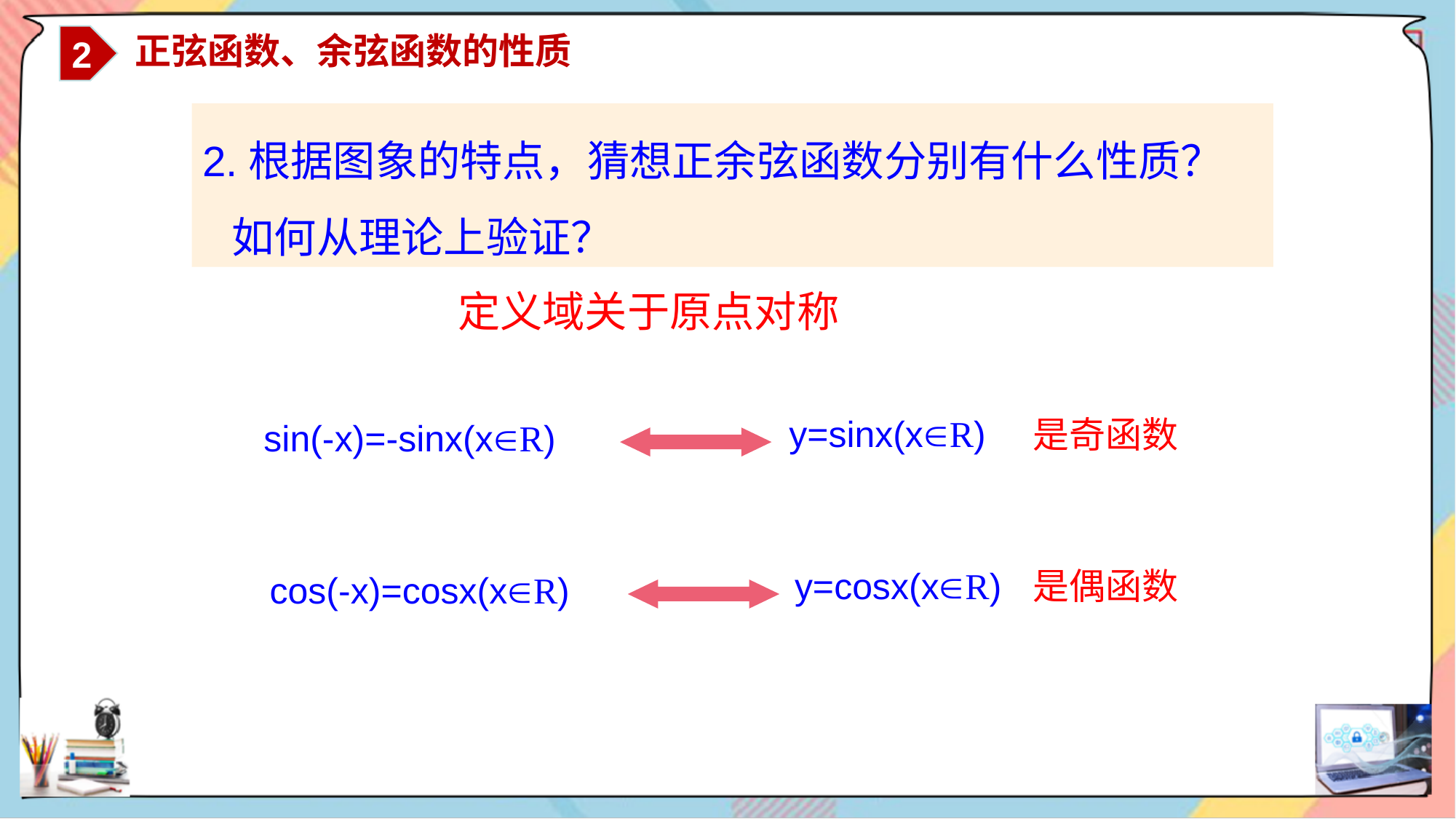

2
 正弦函数、余弦函数的性质
2.根据图象的特点，猜想正余弦函数分别有什么性质？
  如何从理论上验证？
定义域关于原点对称
y=sinx(x∈R)
是奇函数
sin(-x)=-sinx(x∈R)

y=cosx(x∈R)
是偶函数
cos(-x)=cosx(x∈R)